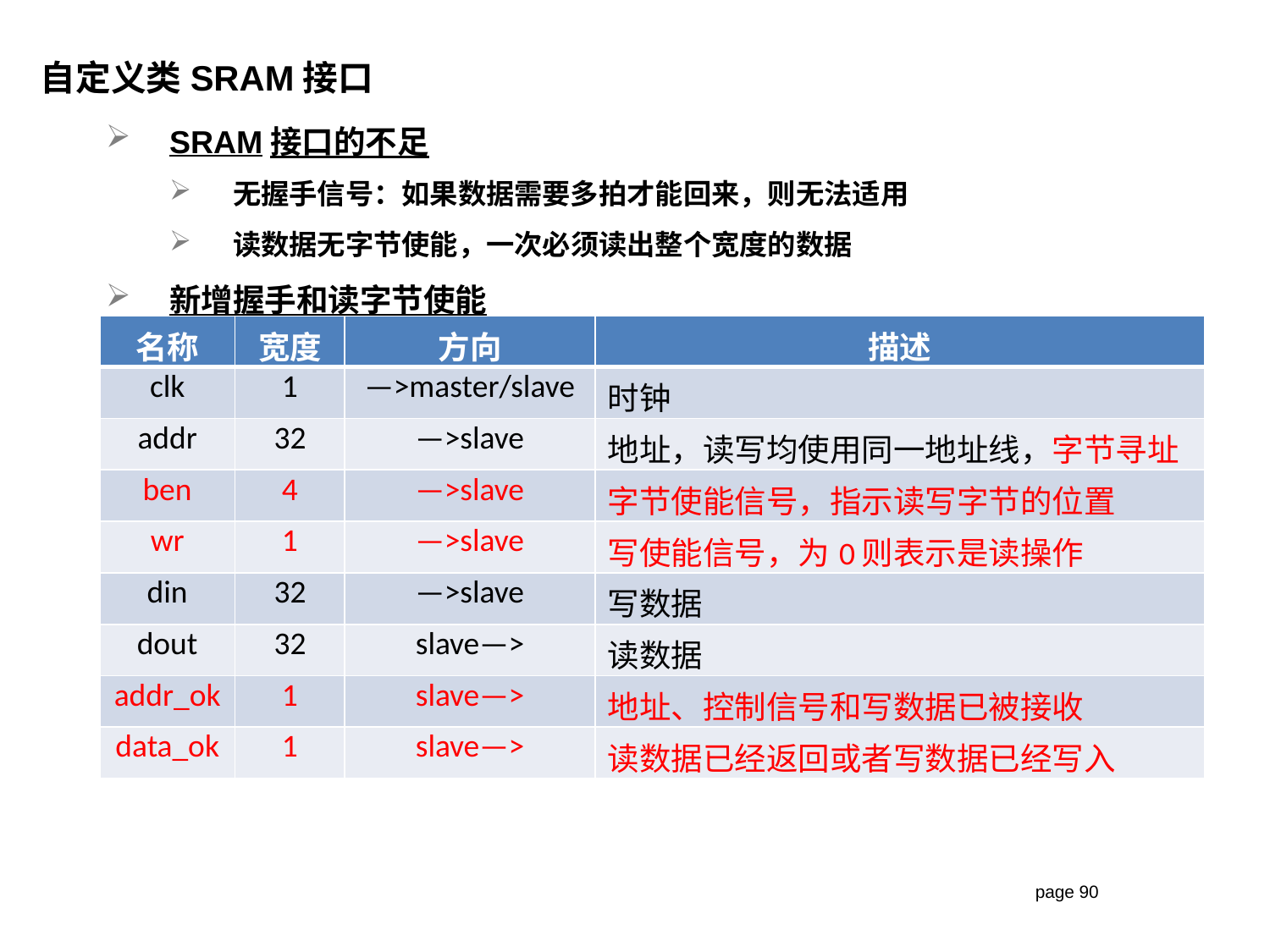

自定义类SRAM接口
SRAM接口的不足
无握手信号：如果数据需要多拍才能回来，则无法适用
读数据无字节使能，一次必须读出整个宽度的数据
新增握手和读字节使能
| 名称 | 宽度 | 方向 | 描述 |
| --- | --- | --- | --- |
| clk | 1 | —>master/slave | 时钟 |
| addr | 32 | —>slave | 地址，读写均使用同一地址线，字节寻址 |
| ben | 4 | —>slave | 字节使能信号，指示读写字节的位置 |
| wr | 1 | —>slave | 写使能信号，为0则表示是读操作 |
| din | 32 | —>slave | 写数据 |
| dout | 32 | slave—> | 读数据 |
| addr\_ok | 1 | slave—> | 地址、控制信号和写数据已被接收 |
| data\_ok | 1 | slave—> | 读数据已经返回或者写数据已经写入 |
page 90